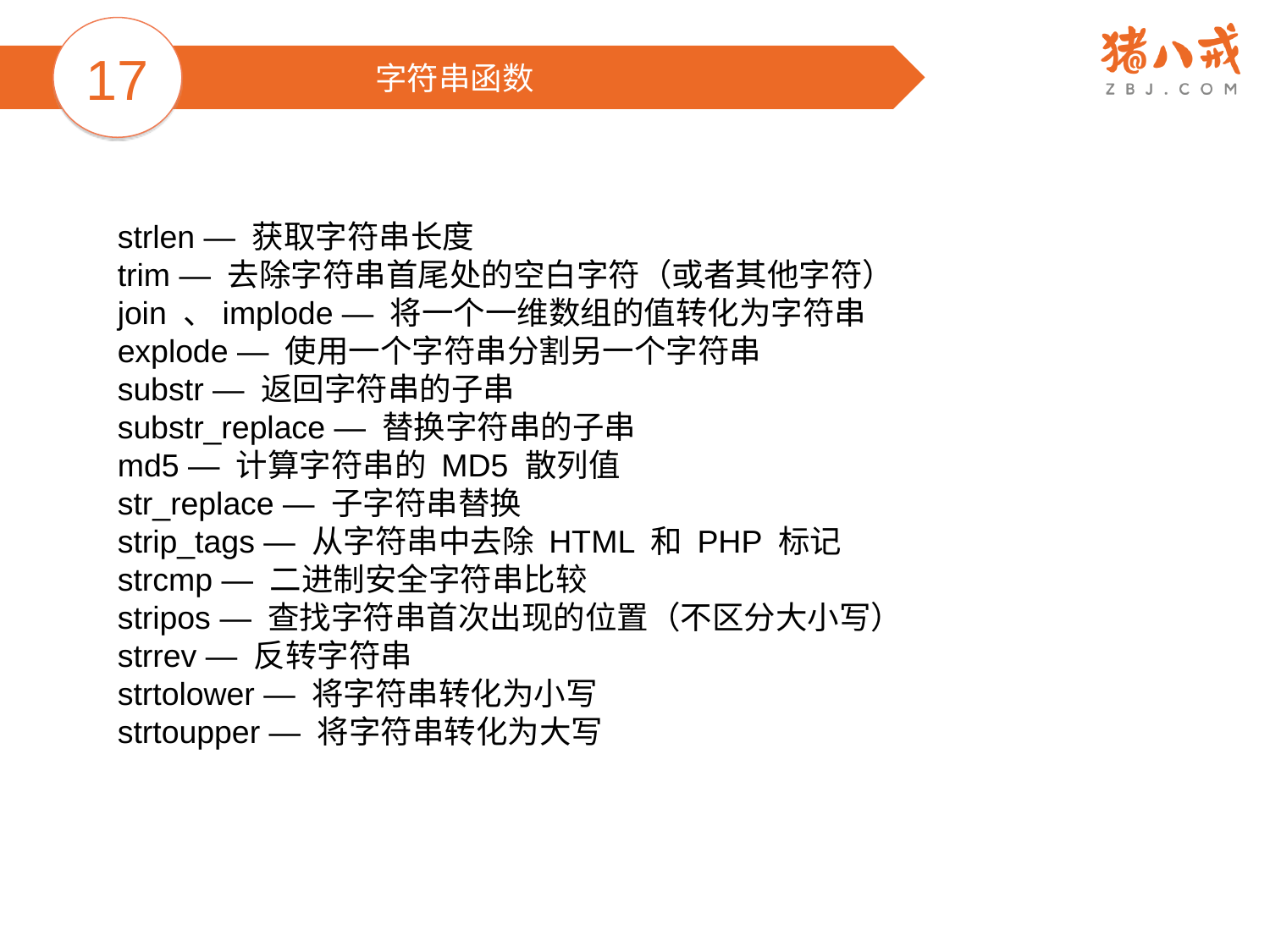

17
字符串函数

strlen — 获取字符串长度
trim — 去除字符串首尾处的空白字符（或者其他字符）
join 、implode — 将一个一维数组的值转化为字符串
explode — 使用一个字符串分割另一个字符串
substr — 返回字符串的子串
substr_replace — 替换字符串的子串
md5 — 计算字符串的 MD5 散列值
str_replace — 子字符串替换
strip_tags — 从字符串中去除 HTML 和 PHP 标记
strcmp — 二进制安全字符串比较
stripos — 查找字符串首次出现的位置（不区分大小写）
strrev — 反转字符串
strtolower — 将字符串转化为小写
strtoupper — 将字符串转化为大写